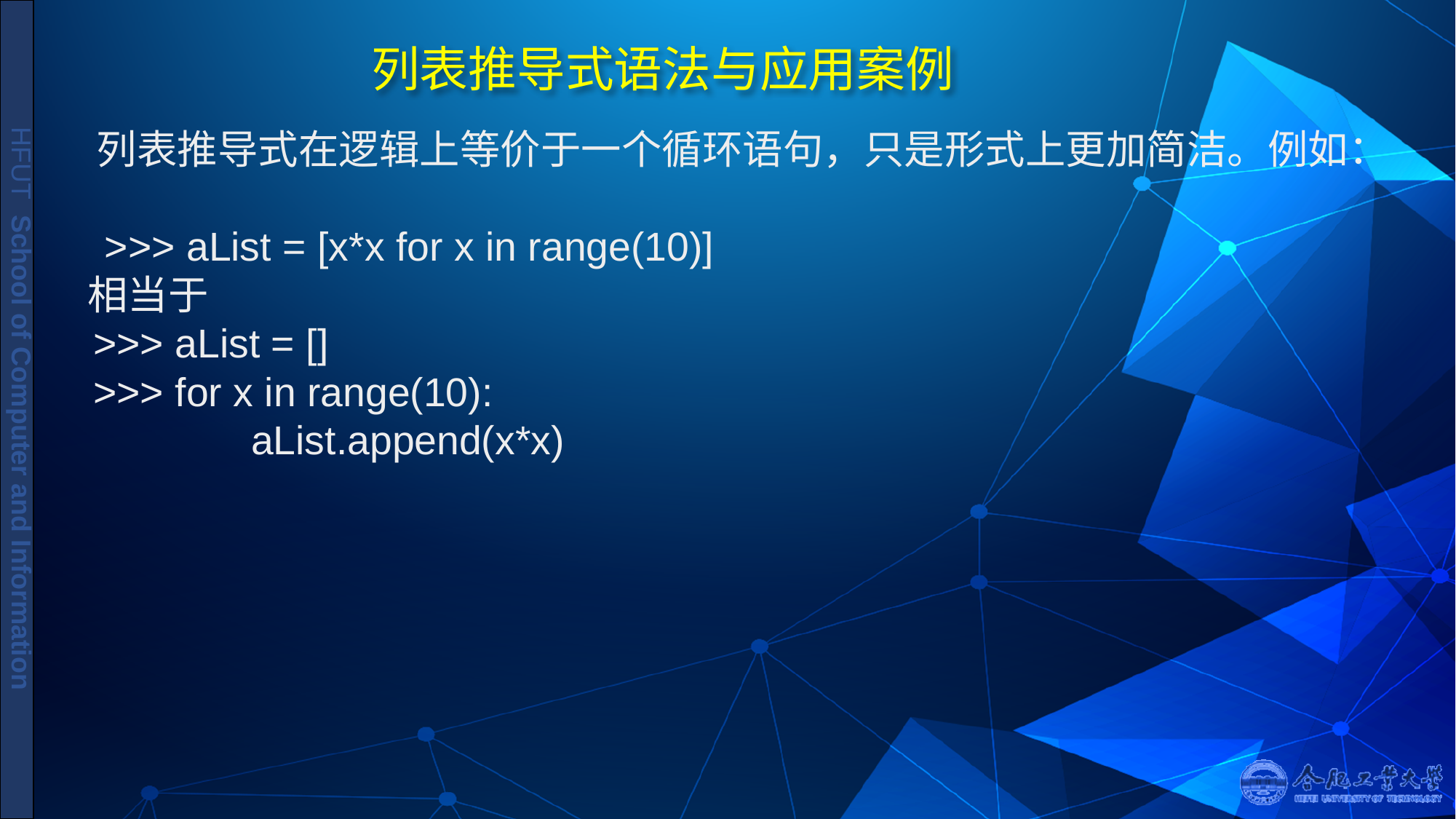

# 列表推导式语法与应用案例
        列表推导式在逻辑上等价于一个循环语句，只是形式上更加简洁。例如：

        >>> aList = [x*x for x in range(10)]
       相当于
       >>> aList = []
       >>> for x in range(10):
                     aList.append(x*x)